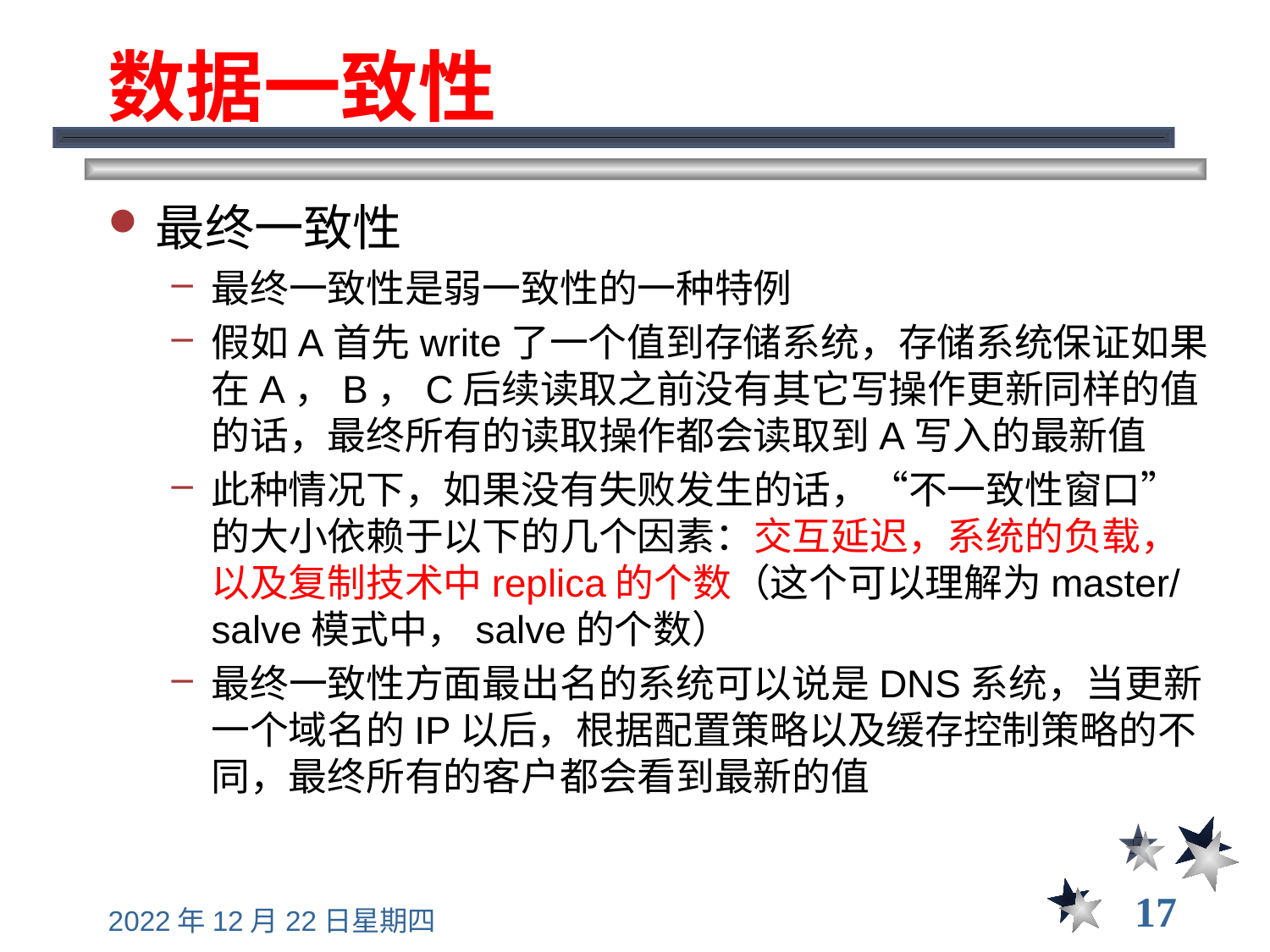

# 数据一致性
最终一致性
最终一致性是弱一致性的一种特例
假如A首先write了一个值到存储系统，存储系统保证如果在A，B，C后续读取之前没有其它写操作更新同样的值的话，最终所有的读取操作都会读取到A写入的最新值
此种情况下，如果没有失败发生的话，“不一致性窗口”的大小依赖于以下的几个因素：交互延迟，系统的负载，以及复制技术中replica的个数（这个可以理解为master/salve模式中，salve的个数）
最终一致性方面最出名的系统可以说是DNS系统，当更新一个域名的IP以后，根据配置策略以及缓存控制策略的不同，最终所有的客户都会看到最新的值
17
2022年12月22日星期四
大数据管理----前言